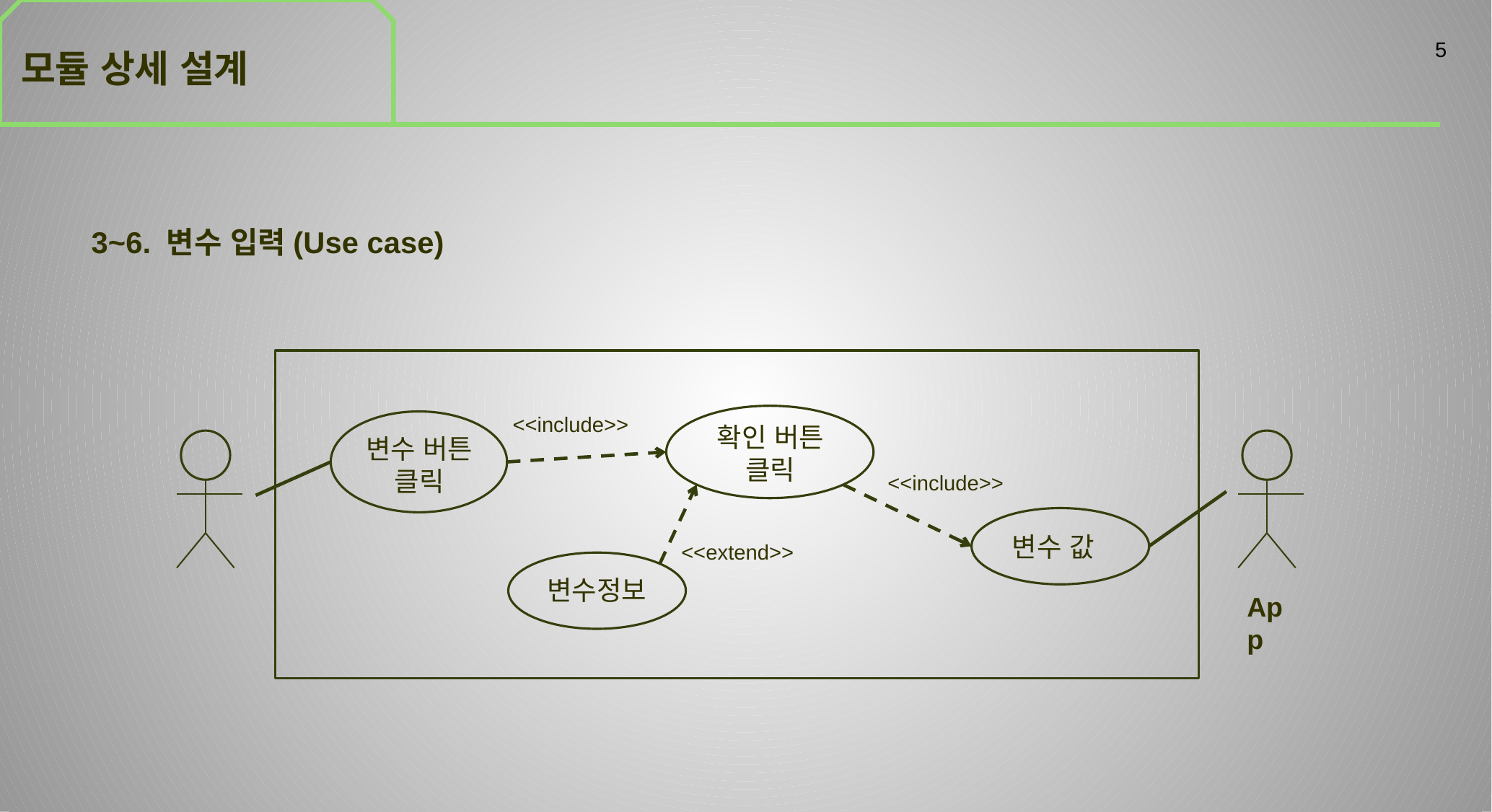

모듈 상세 설계
5
 3~6. 변수 입력(Use case)

<<include>>

확인 버튼
클릭
변수 버튼 클릭

<<include>>

변수 값
<<extend>>

변수정보
App